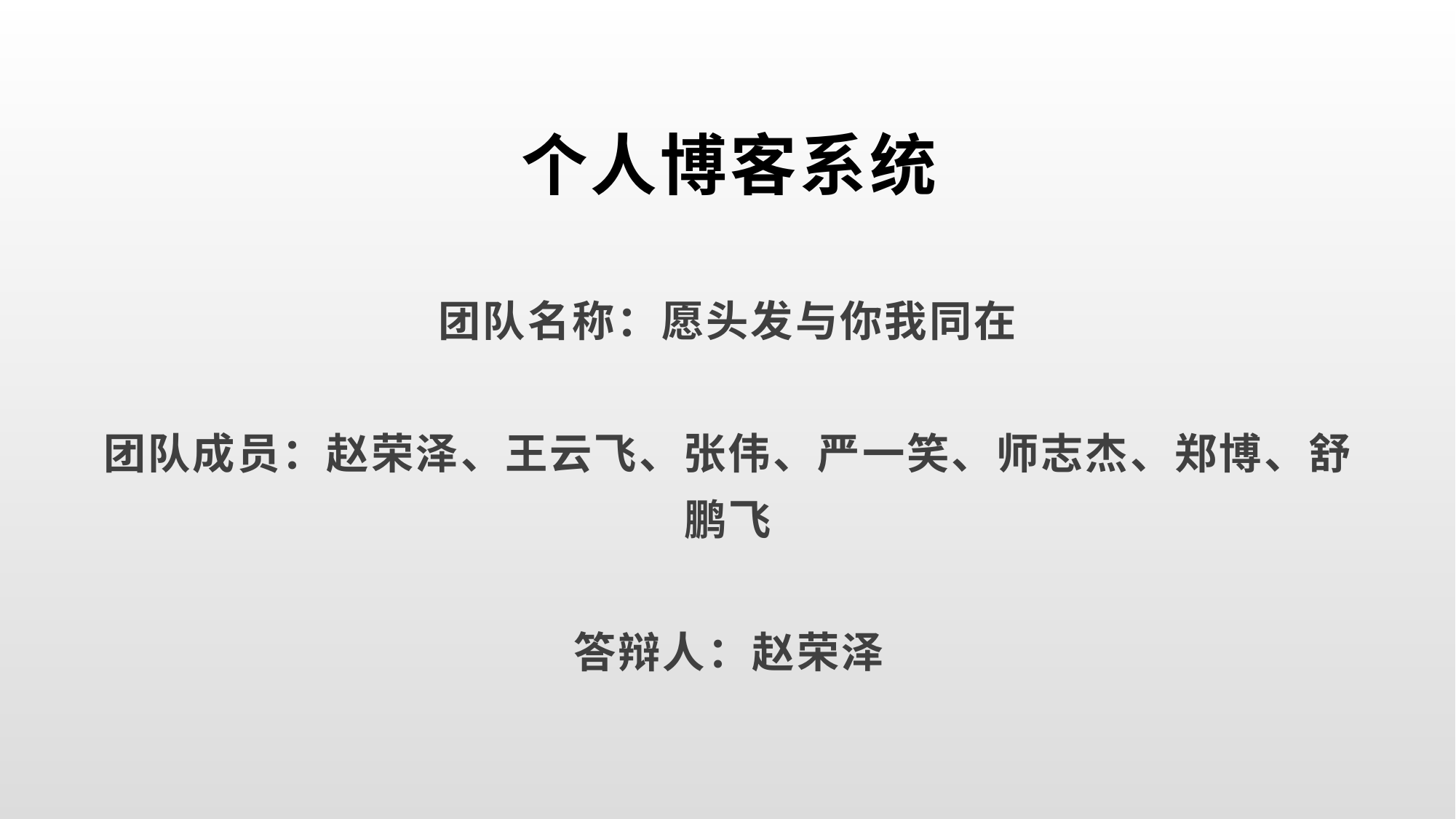

# 个人博客系统
团队名称：愿头发与你我同在
团队成员：赵荣泽、王云飞、张伟、严一笑、师志杰、郑博、舒鹏飞
答辩人：赵荣泽